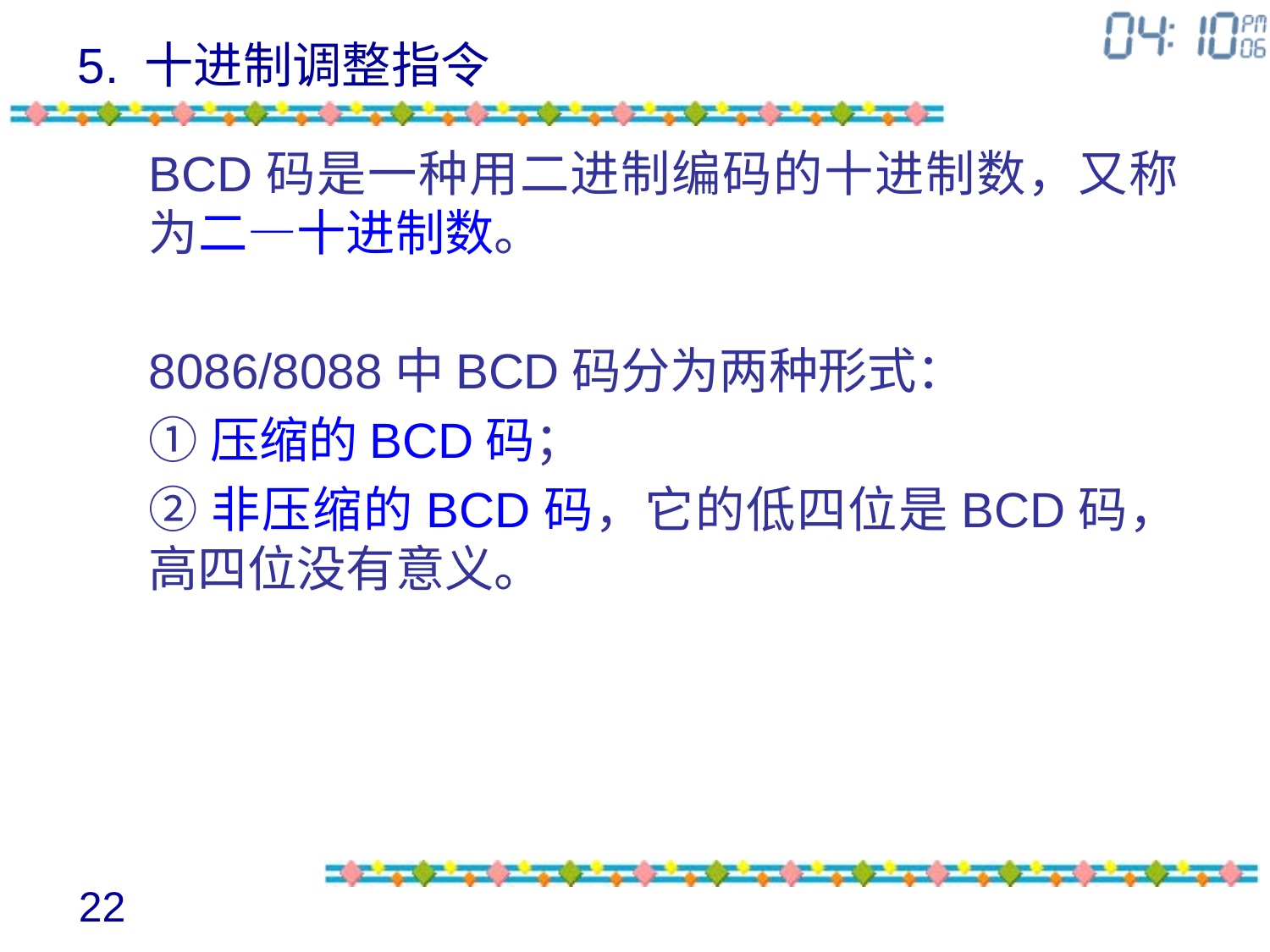

# 5. 十进制调整指令
BCD码是一种用二进制编码的十进制数，又称为二—十进制数。

8086/8088中BCD码分为两种形式：
①压缩的BCD码；
②非压缩的BCD码，它的低四位是BCD码，高四位没有意义。